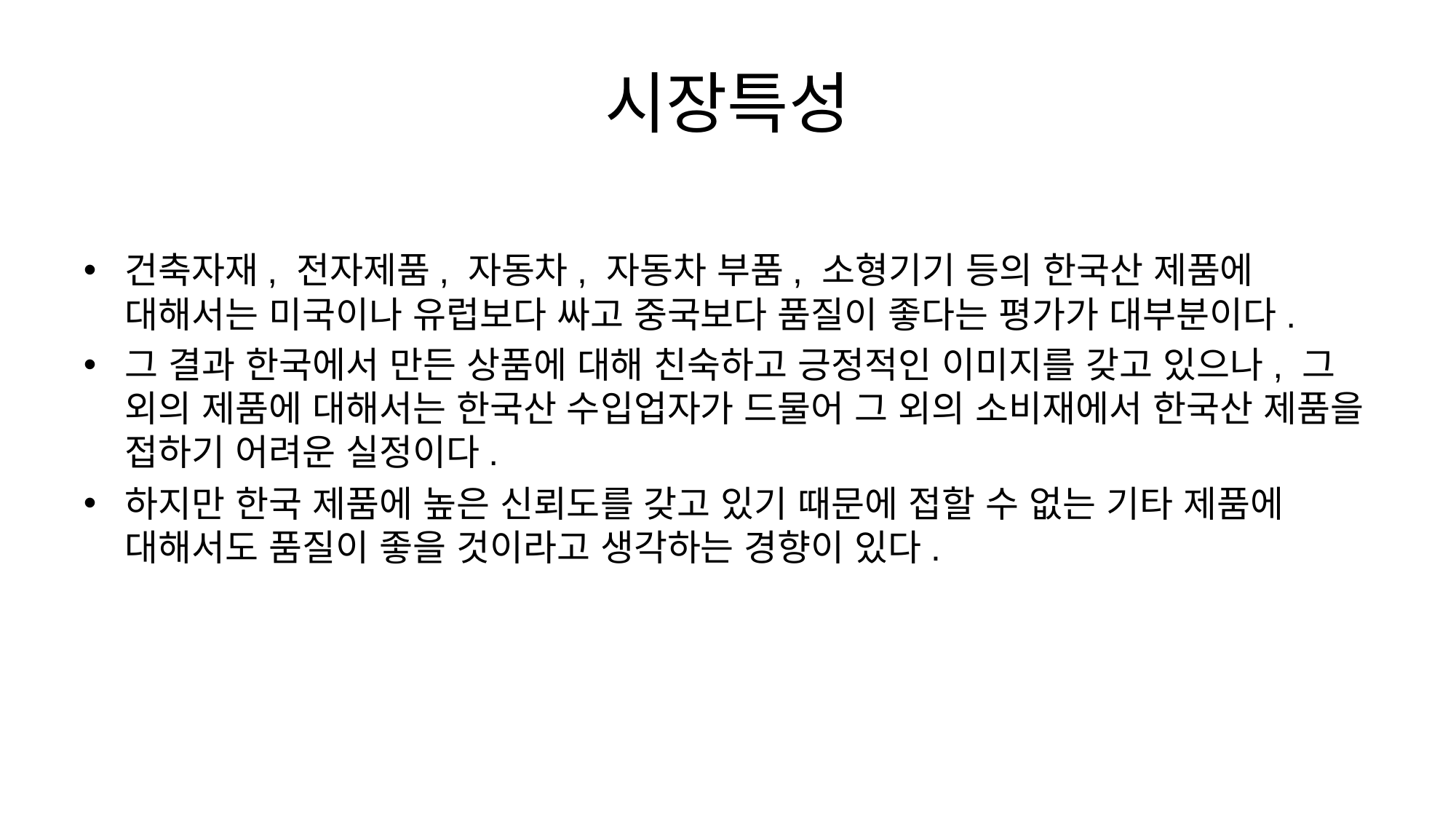

# 시장특성

건축자재, 전자제품, 자동차, 자동차 부품, 소형기기 등의 한국산 제품에 대해서는 미국이나 유럽보다 싸고 중국보다 품질이 좋다는 평가가 대부분이다.
그 결과 한국에서 만든 상품에 대해 친숙하고 긍정적인 이미지를 갖고 있으나, 그 외의 제품에 대해서는 한국산 수입업자가 드물어 그 외의 소비재에서 한국산 제품을 접하기 어려운 실정이다.
하지만 한국 제품에 높은 신뢰도를 갖고 있기 때문에 접할 수 없는 기타 제품에 대해서도 품질이 좋을 것이라고 생각하는 경향이 있다.